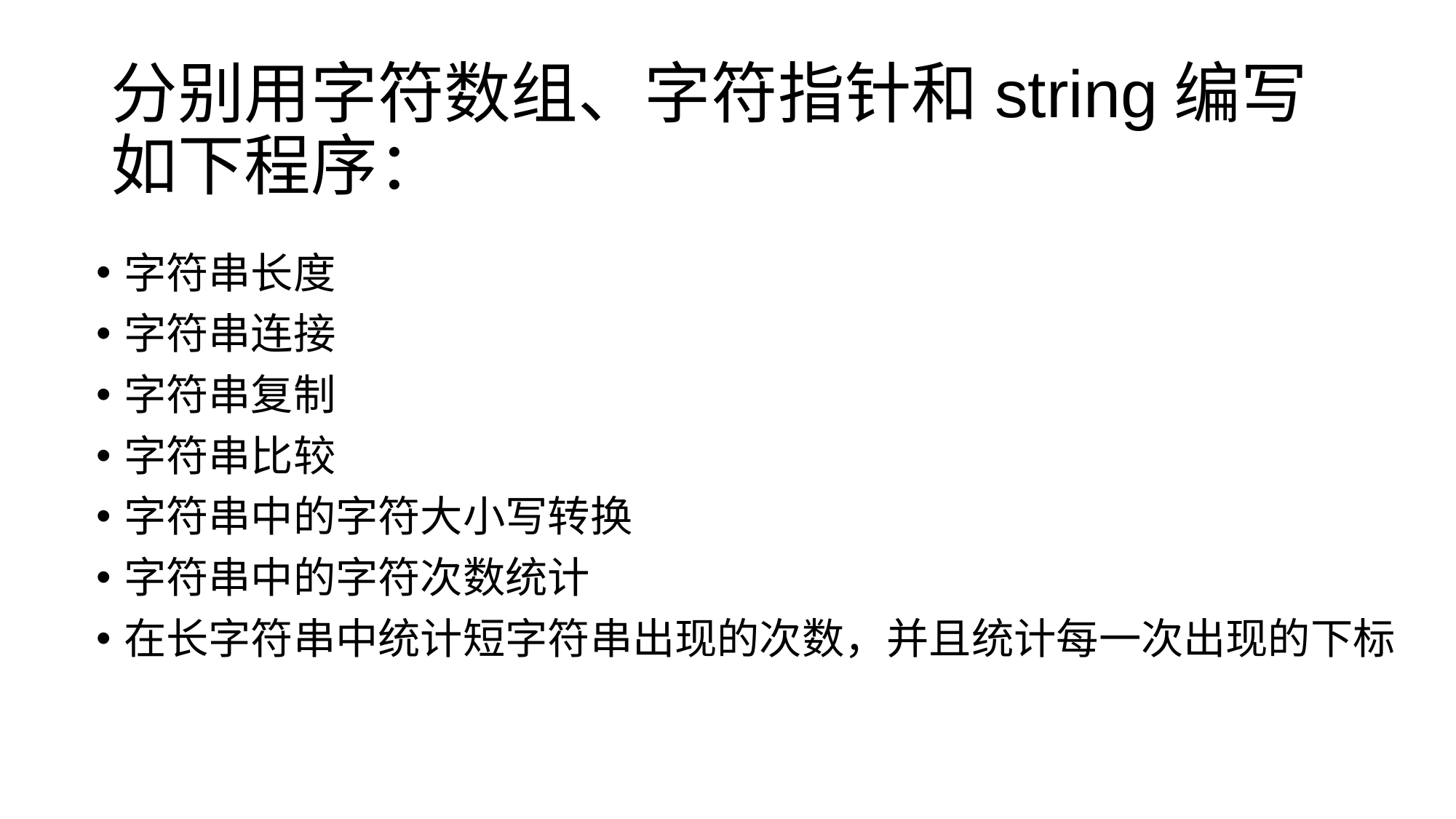

# 分别用字符数组、字符指针和string编写如下程序：
字符串长度
字符串连接
字符串复制
字符串比较
字符串中的字符大小写转换
字符串中的字符次数统计
在长字符串中统计短字符串出现的次数，并且统计每一次出现的下标